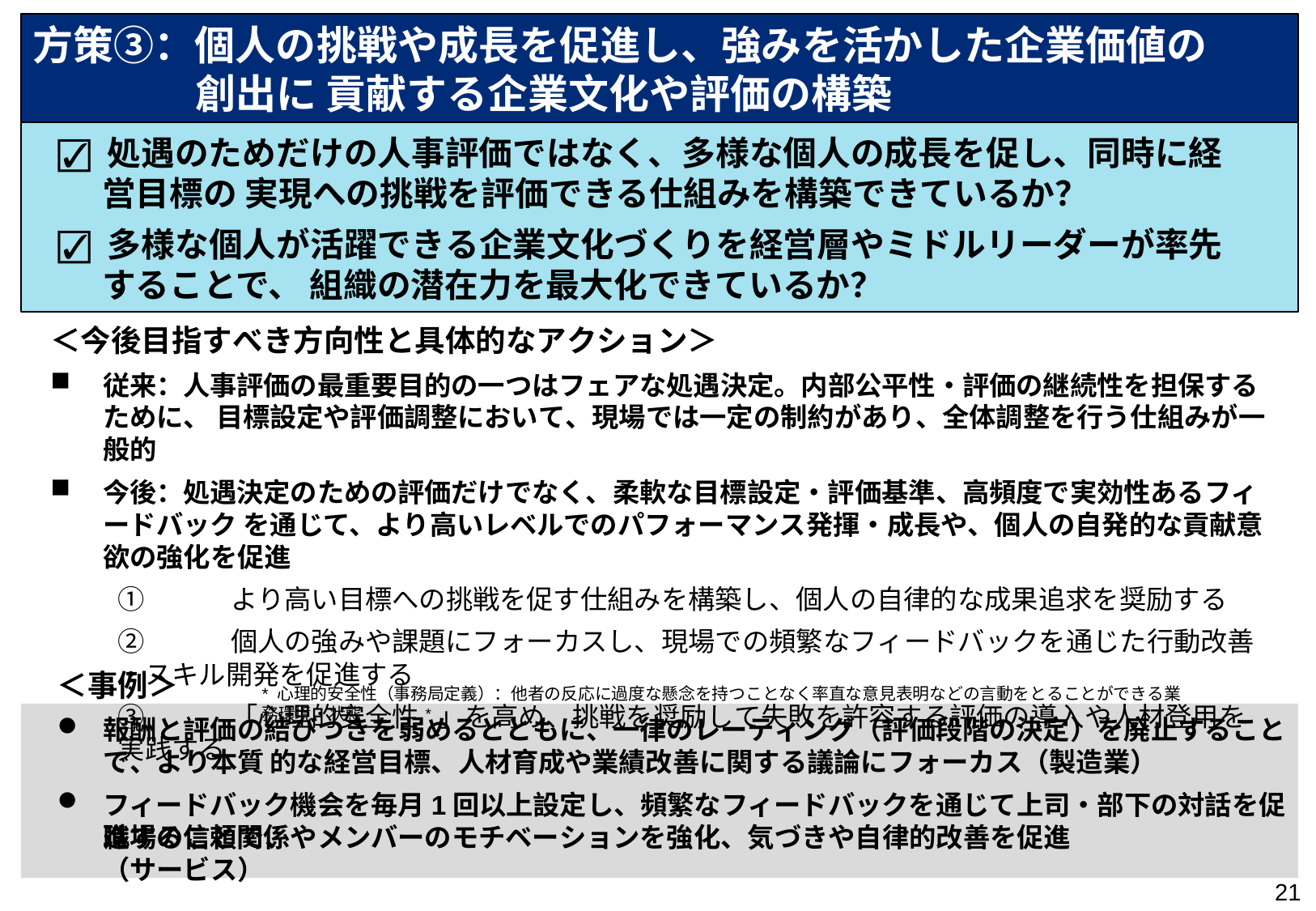

# 方策③：個人の挑戦や成長を促進し、強みを活かした企業価値の創出に 貢献する企業文化や評価の構築

☑ 処遇のためだけの人事評価ではなく、多様な個人の成長を促し、同時に経営目標の 実現への挑戦を評価できる仕組みを構築できているか？
☑ 多様な個人が活躍できる企業文化づくりを経営層やミドルリーダーが率先することで、 組織の潜在力を最大化できているか？
＜今後目指すべき方向性と具体的なアクション＞
従来：人事評価の最重要目的の一つはフェアな処遇決定。内部公平性・評価の継続性を担保するために、 目標設定や評価調整において、現場では一定の制約があり、全体調整を行う仕組みが一般的
今後：処遇決定のための評価だけでなく、柔軟な目標設定・評価基準、高頻度で実効性あるフィードバック を通じて、より高いレベルでのパフォーマンス発揮・成長や、個人の自発的な貢献意欲の強化を促進
①	より高い目標への挑戦を促す仕組みを構築し、個人の自律的な成果追求を奨励する
②	個人の強みや課題にフォーカスし、現場での頻繁なフィードバックを通じた行動改善・スキル開発を促進する
③	「心理的安全性*」を高め、挑戦を奨励して失敗を許容する評価の導入や人材登用を実践する
＜事例＞
* 心理的安全性（事務局定義）：他者の反応に過度な懸念を持つことなく率直な意見表明などの言動をとることができる業務環境・状態

報酬と評価の結びつきを弱めるとともに、一律のレーティング（評価段階の決定）を廃止することで、より本質 的な経営目標、人材育成や業績改善に関する議論にフォーカス（製造業）
フィードバック機会を毎月1回以上設定し、頻繁なフィードバックを通じて上司・部下の対話を促進することで、
職場の信頼関係やメンバーのモチベーションを強化、気づきや自律的改善を促進（サービス）
21